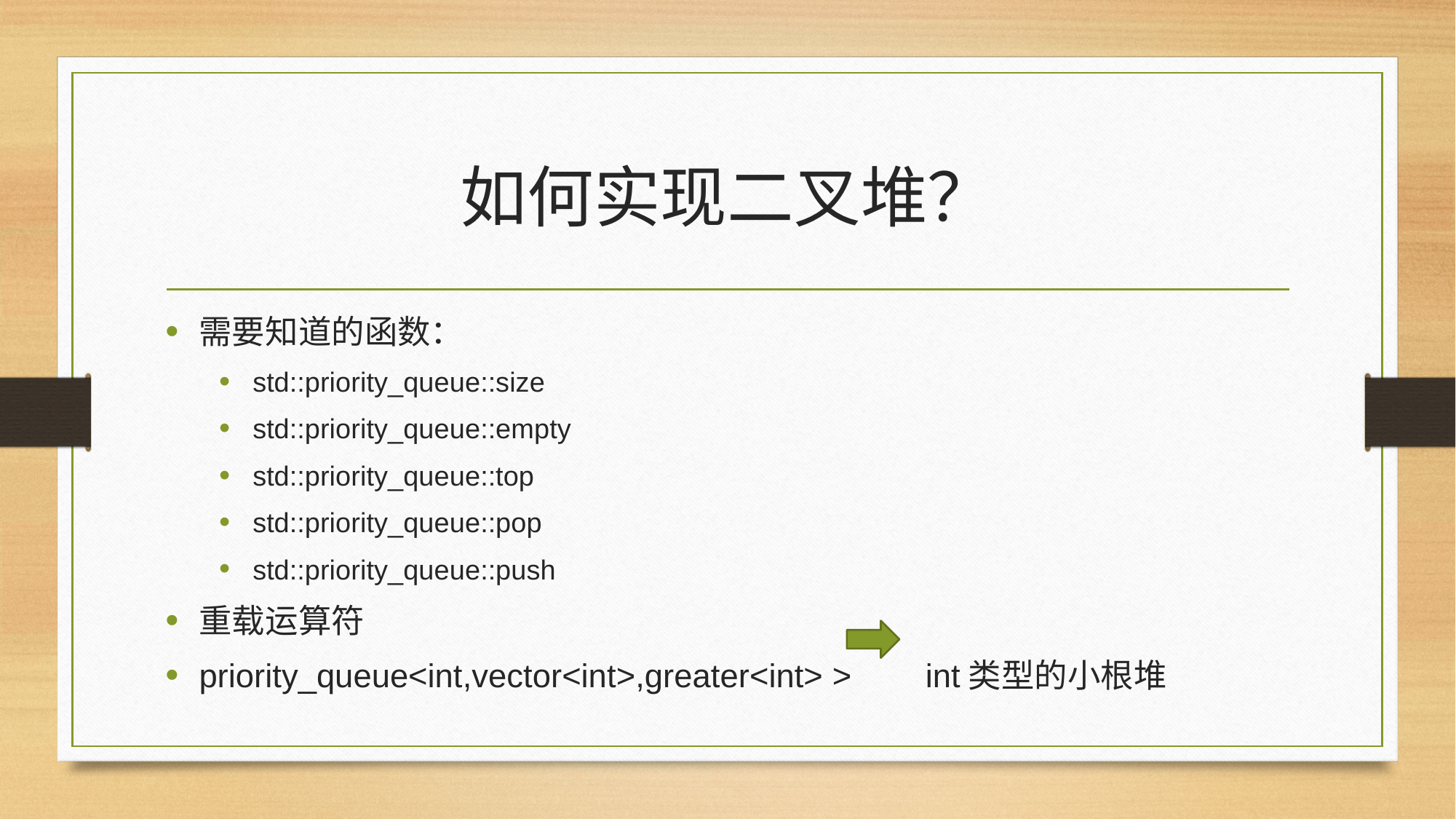

# 如何实现二叉堆？
需要知道的函数：
std::priority_queue::size
std::priority_queue::empty
std::priority_queue::top
std::priority_queue::pop
std::priority_queue::push
重载运算符
priority_queue<int,vector<int>,greater<int> >        int类型的小根堆